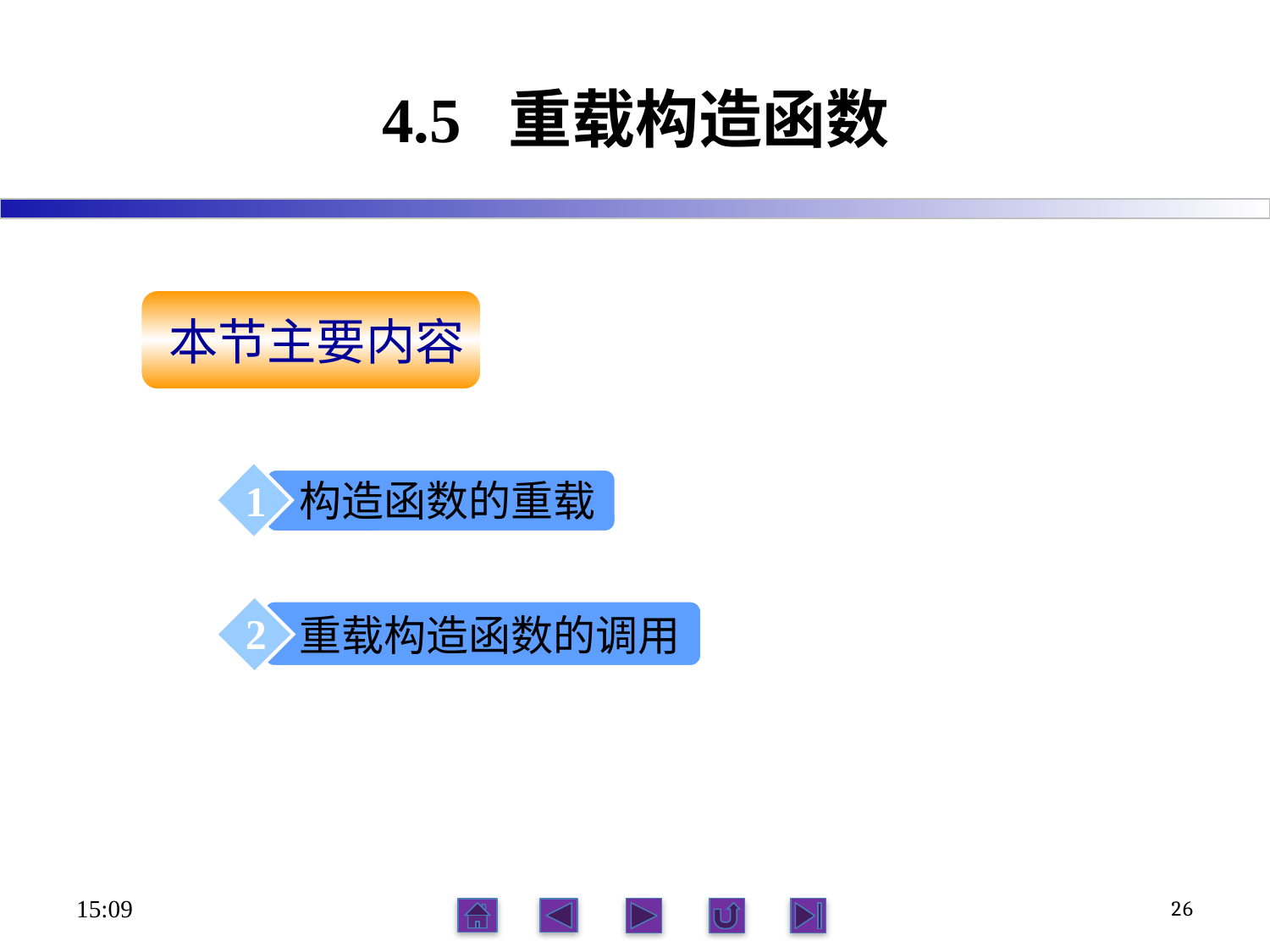

# 4.5  重载构造函数

本节主要内容

构造函数的重载
1

2

重载构造函数的调用
15:09
26